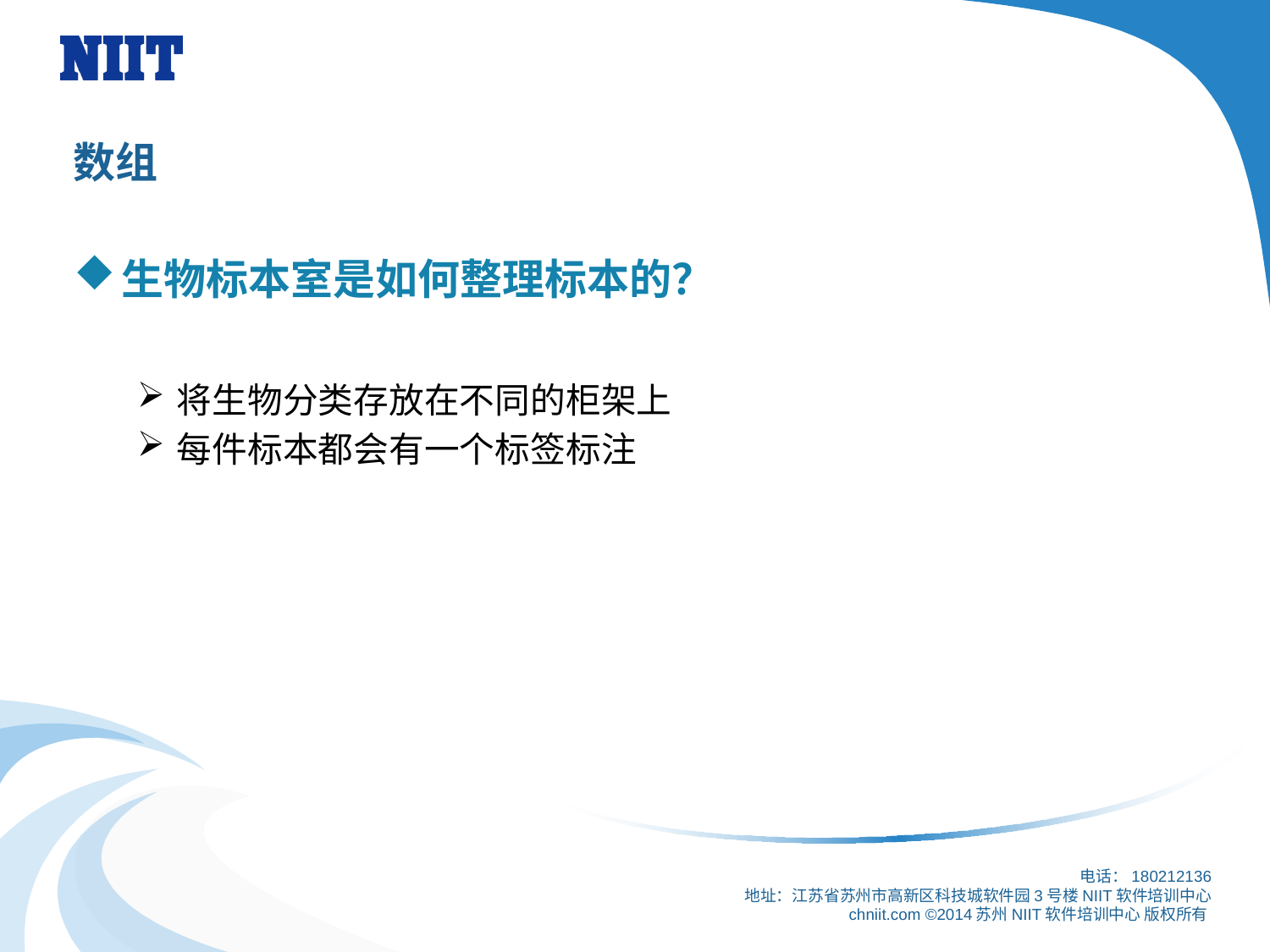

# 数组
生物标本室是如何整理标本的？

将生物分类存放在不同的柜架上
每件标本都会有一个标签标注